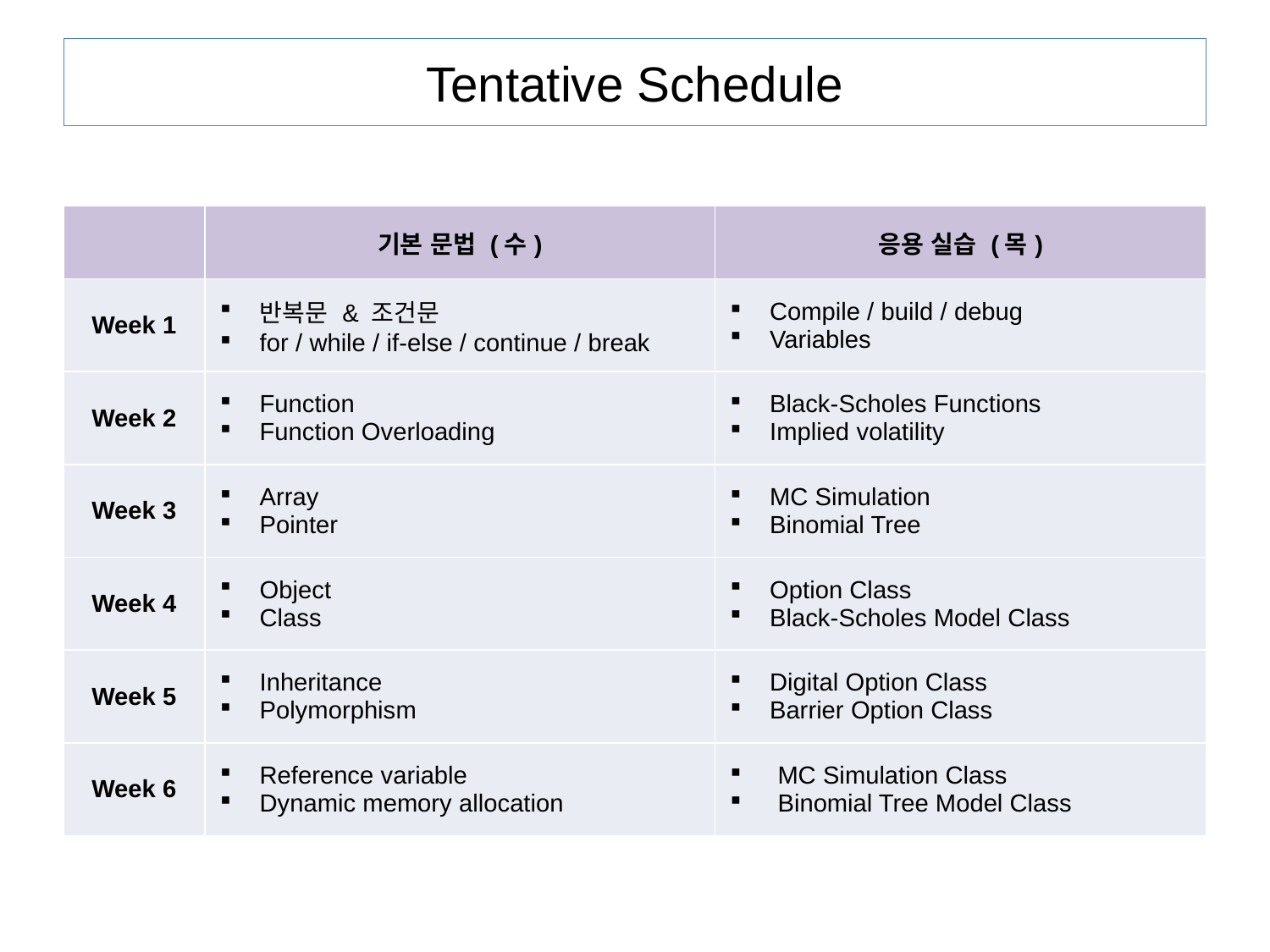

# Tentative Schedule
|  | 기본 문법 (수) | 응용 실습 (목) |
| --- | --- | --- |
| Week 1 | 반복문 & 조건문 for / while / if-else / continue / break | Compile / build / debug Variables |
| Week 2 | Function Function Overloading | Black-Scholes Functions Implied volatility |
| Week 3 | Array Pointer | MC Simulation Binomial Tree |
| Week 4 | Object Class | Option Class Black-Scholes Model Class |
| Week 5 | Inheritance Polymorphism | Digital Option Class Barrier Option Class |
| Week 6 | Reference variable Dynamic memory allocation | MC Simulation Class Binomial Tree Model Class |